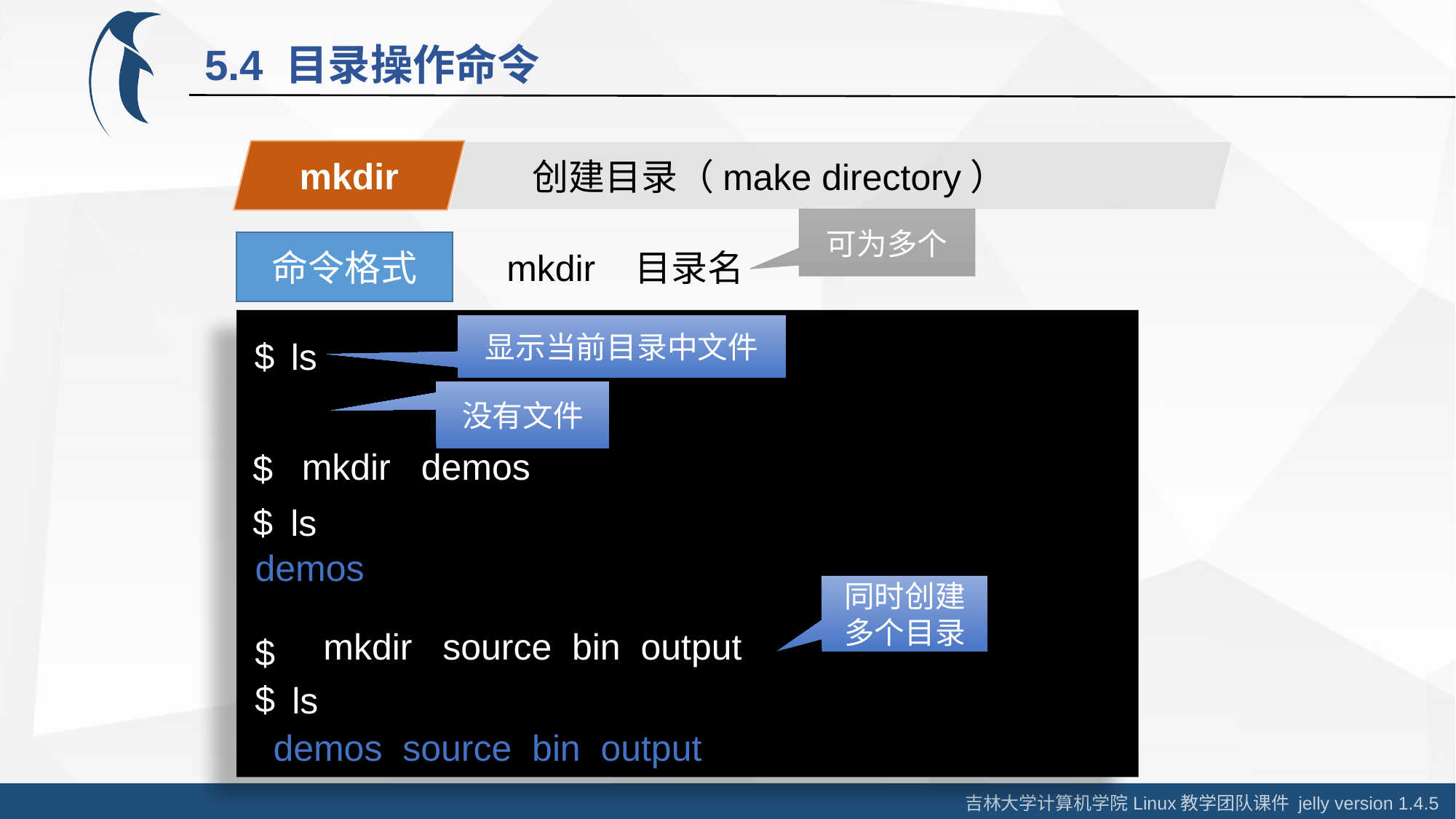

5.4 目录操作命令
mkdir
创建目录（make directory）
可为多个
命令格式
mkdir   目录名

显示当前目录中文件
$
ls
没有文件
mkdir   demos
$
$
ls
demos
同时创建多个目录
mkdir   source  bin  output
$
$
ls
demos  source  bin  output